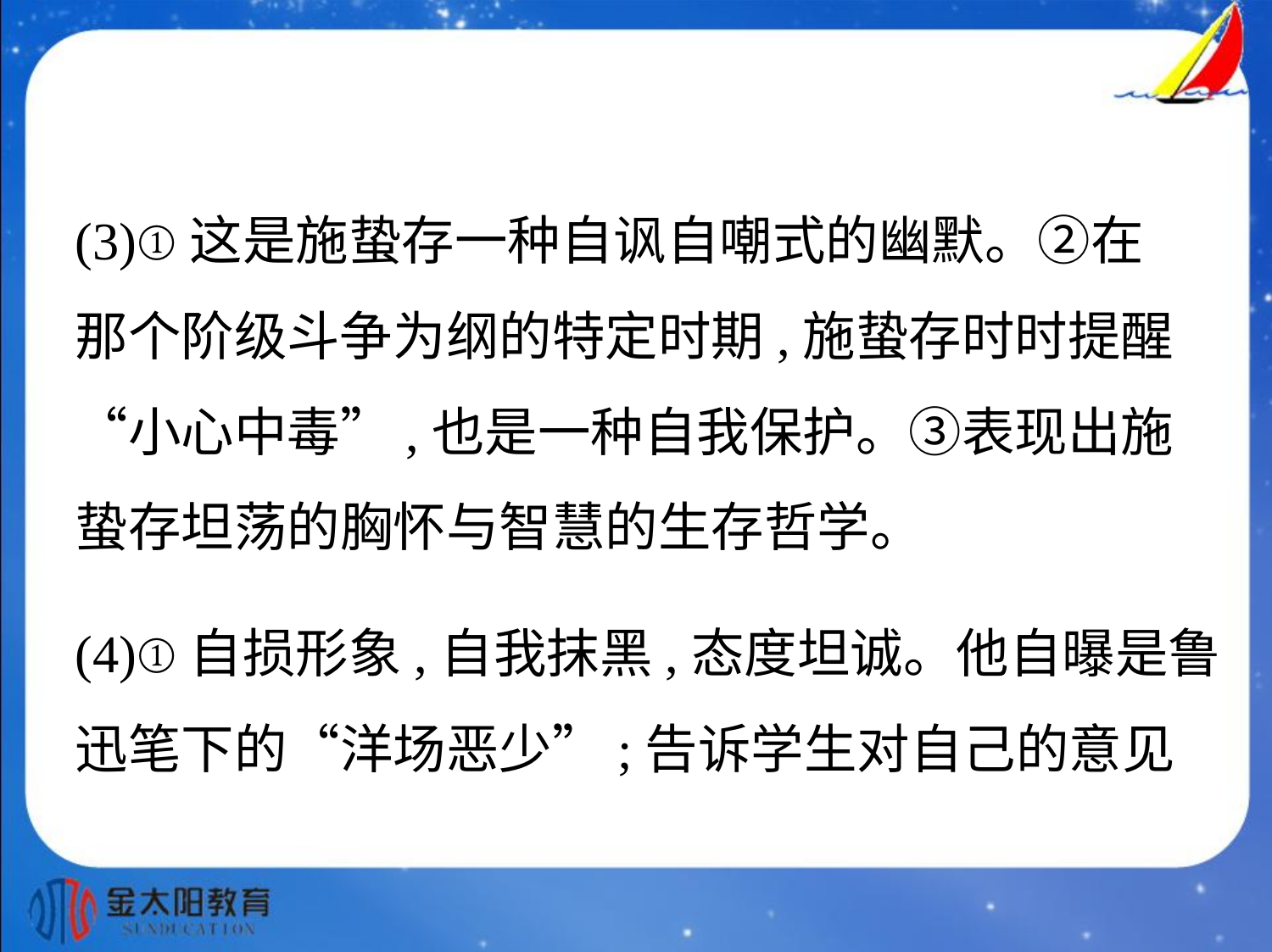

(3)①这是施蛰存一种自讽自嘲式的幽默。②在
那个阶级斗争为纲的特定时期,施蛰存时时提醒
“小心中毒”,也是一种自我保护。③表现出施
蛰存坦荡的胸怀与智慧的生存哲学。
(4)①自损形象,自我抹黑,态度坦诚。他自曝是鲁
迅笔下的“洋场恶少”;告诉学生对自己的意见